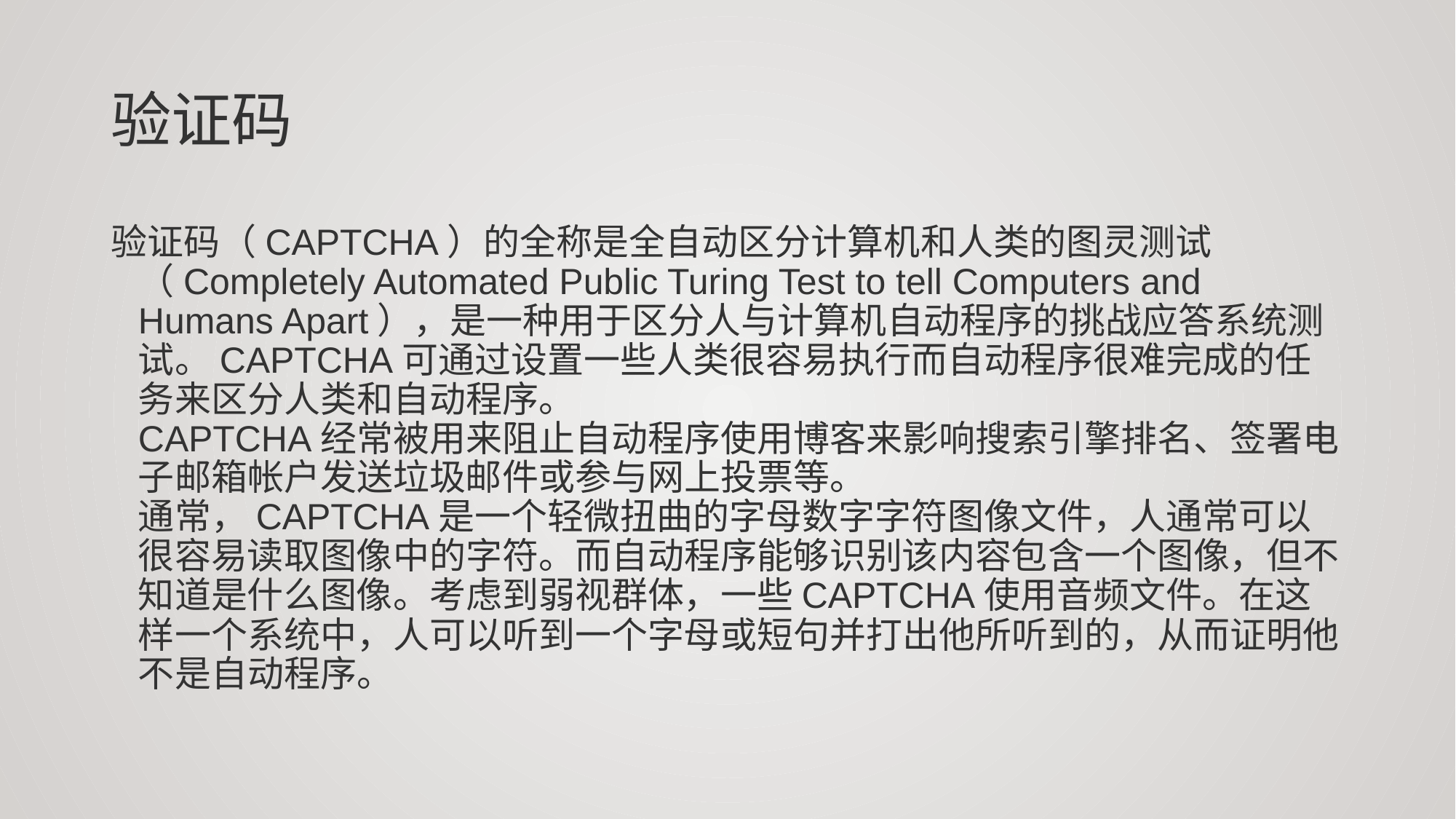

# 验证码
验证码（CAPTCHA）的全称是全自动区分计算机和人类的图灵测试（Completely Automated Public Turing Test to tell Computers and Humans Apart），是一种用于区分人与计算机自动程序的挑战应答系统测试。CAPTCHA可通过设置一些人类很容易执行而自动程序很难完成的任务来区分人类和自动程序。 
CAPTCHA经常被用来阻止自动程序使用博客来影响搜索引擎排名、签署电子邮箱帐户发送垃圾邮件或参与网上投票等。 
通常，CAPTCHA是一个轻微扭曲的字母数字字符图像文件，人通常可以很容易读取图像中的字符。而自动程序能够识别该内容包含一个图像，但不知道是什么图像。考虑到弱视群体，一些CAPTCHA使用音频文件。在这样一个系统中，人可以听到一个字母或短句并打出他所听到的，从而证明他不是自动程序。